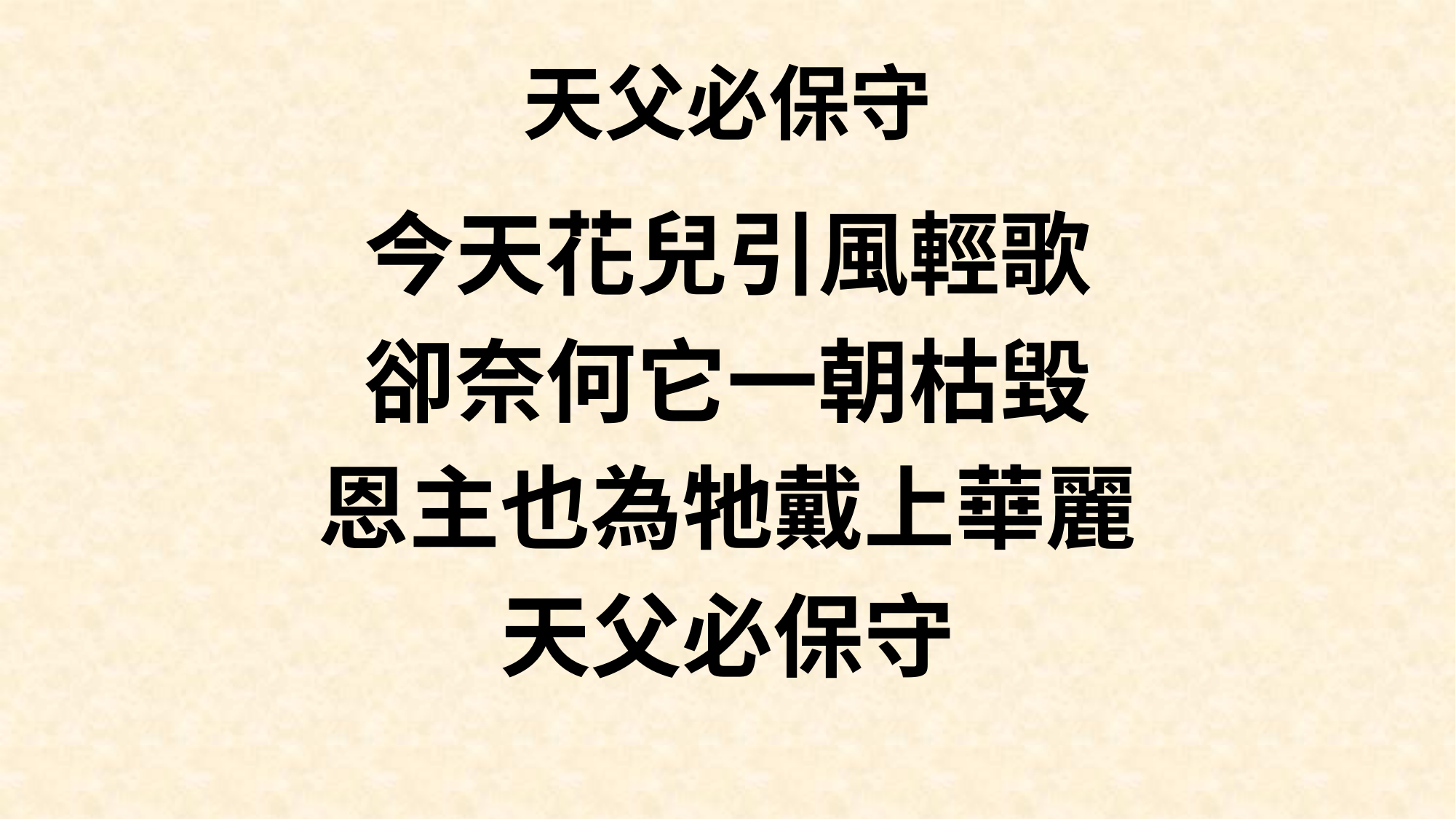

# 天父必保守
今天花兒引風輕歌
卻奈何它一朝枯毀
恩主也為牠戴上華麗
天父必保守